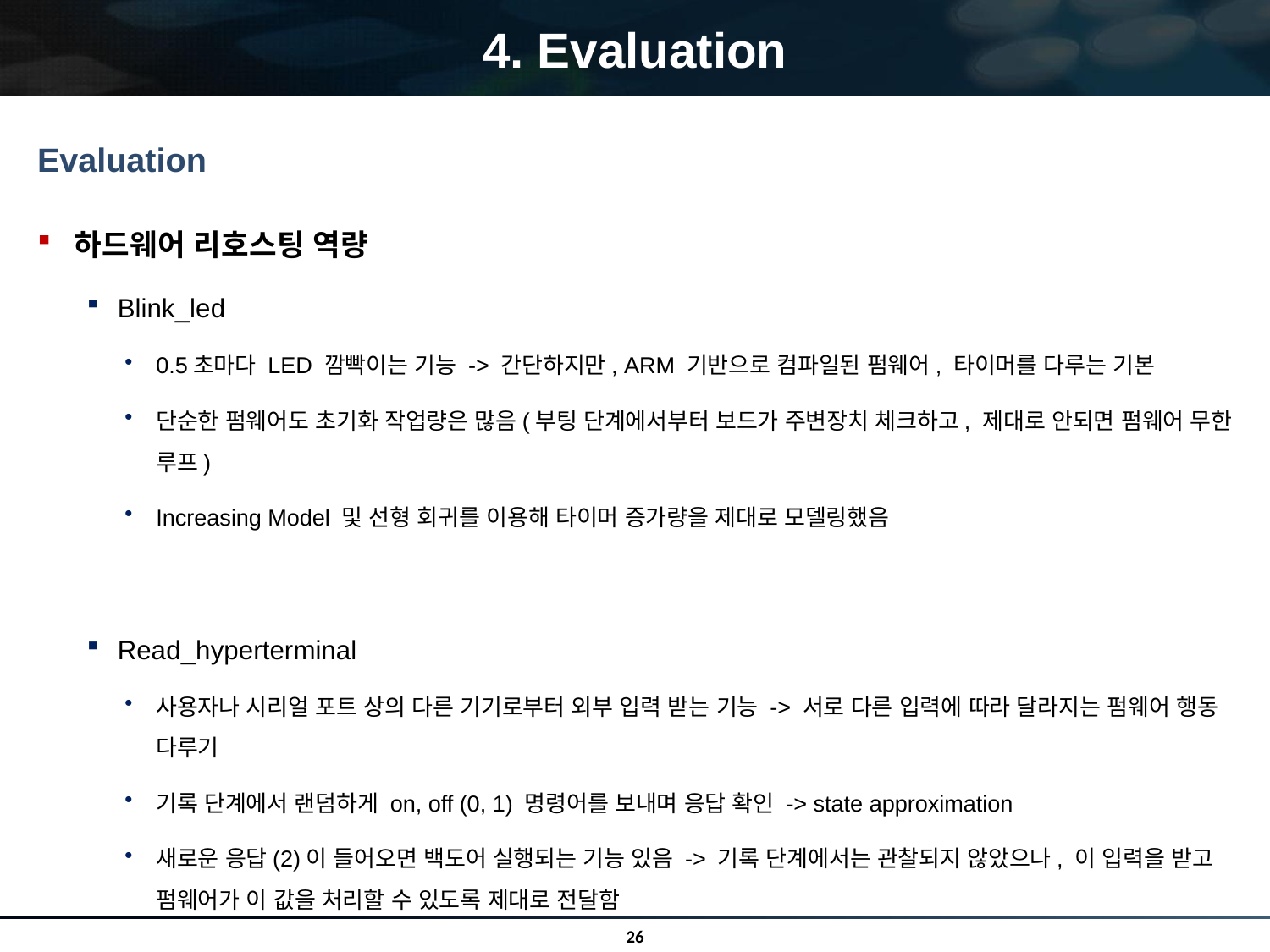

# 4. Evaluation
Evaluation
하드웨어 리호스팅 역량
Blink_led
0.5초마다 LED 깜빡이는 기능 -> 간단하지만, ARM 기반으로 컴파일된 펌웨어, 타이머를 다루는 기본
단순한 펌웨어도 초기화 작업량은 많음(부팅 단계에서부터 보드가 주변장치 체크하고, 제대로 안되면 펌웨어 무한 루프)
Increasing Model 및 선형 회귀를 이용해 타이머 증가량을 제대로 모델링했음

Read_hyperterminal
사용자나 시리얼 포트 상의 다른 기기로부터 외부 입력 받는 기능 -> 서로 다른 입력에 따라 달라지는 펌웨어 행동 다루기
기록 단계에서 랜덤하게 on, off (0, 1) 명령어를 보내며 응답 확인 -> state approximation
새로운 응답(2)이 들어오면 백도어 실행되는 기능 있음 -> 기록 단계에서는 관찰되지 않았으나, 이 입력을 받고 펌웨어가 이 값을 처리할 수 있도록 제대로 전달함